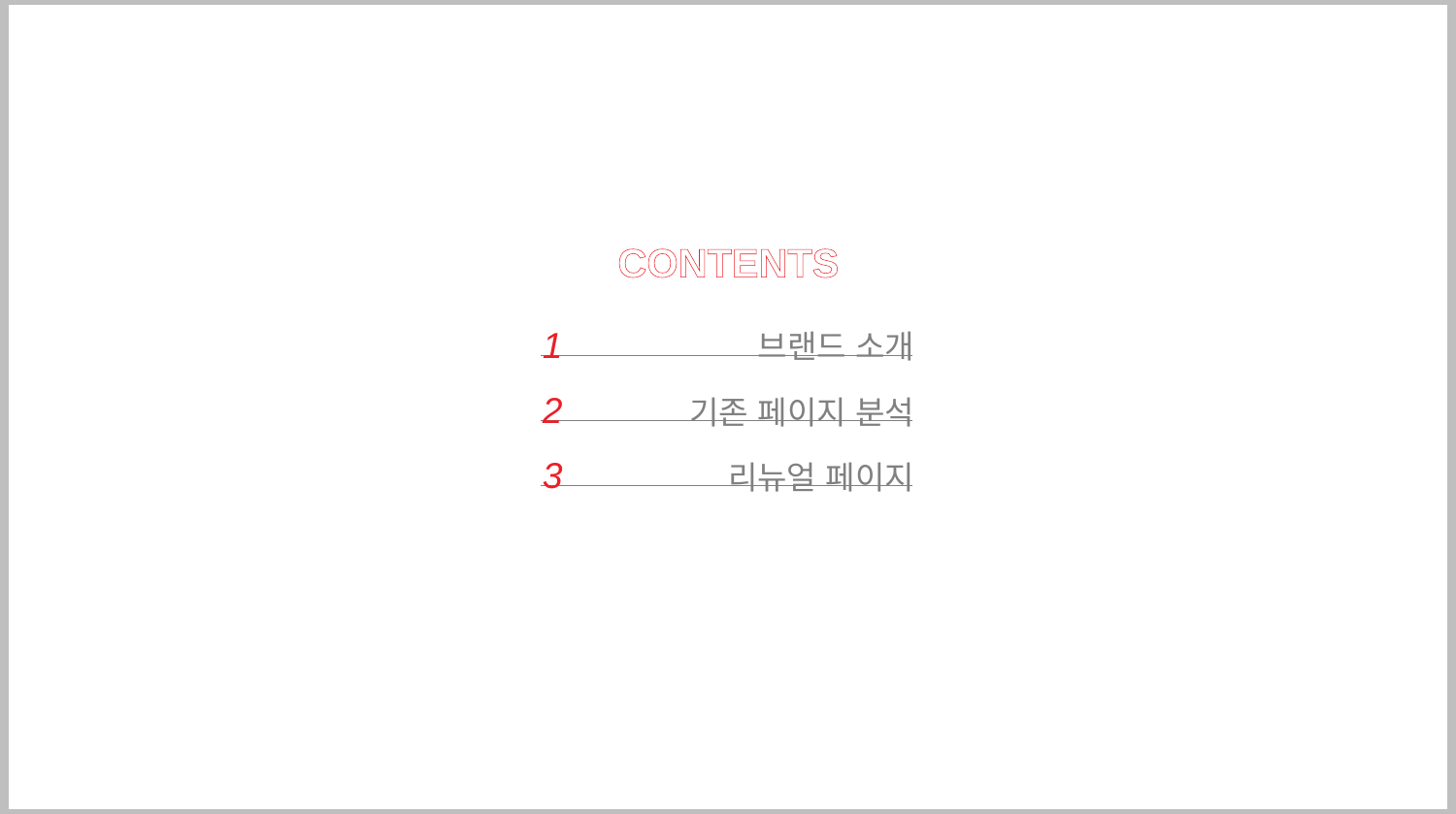

CONTENTS
브랜드 소개
기존 페이지 분석
리뉴얼 페이지
1
2
3